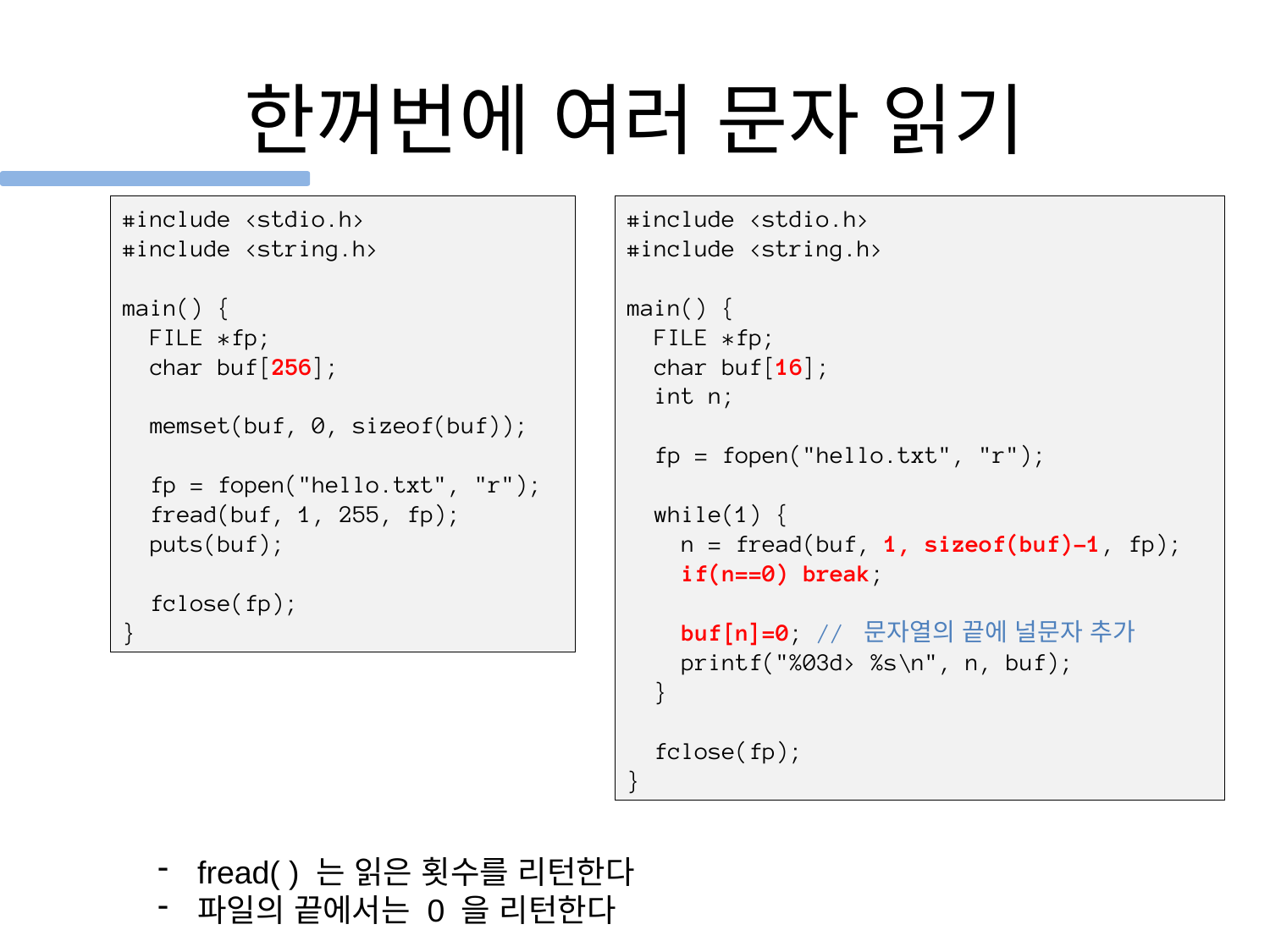

# 한꺼번에 여러 문자 읽기

#include <stdio.h>
#include <string.h>

main() {
  FILE *fp;
  char buf[256];

  memset(buf, 0, sizeof(buf));

  fp = fopen("hello.txt", "r");
  fread(buf, 1, 255, fp);
  puts(buf);

  fclose(fp);
}
#include <stdio.h>
#include <string.h>

main() {
  FILE *fp;
  char buf[16];
  int n;

  fp = fopen("hello.txt", "r");

  while(1) {
    n = fread(buf, 1, sizeof(buf)-1, fp);
    if(n==0) break;

    buf[n]=0; // 문자열의 끝에 널문자 추가
    printf("%03d> %s\n", n, buf);
  }

  fclose(fp);
}
fread( ) 는 읽은 횟수를 리턴한다
파일의 끝에서는 0 을 리턴한다